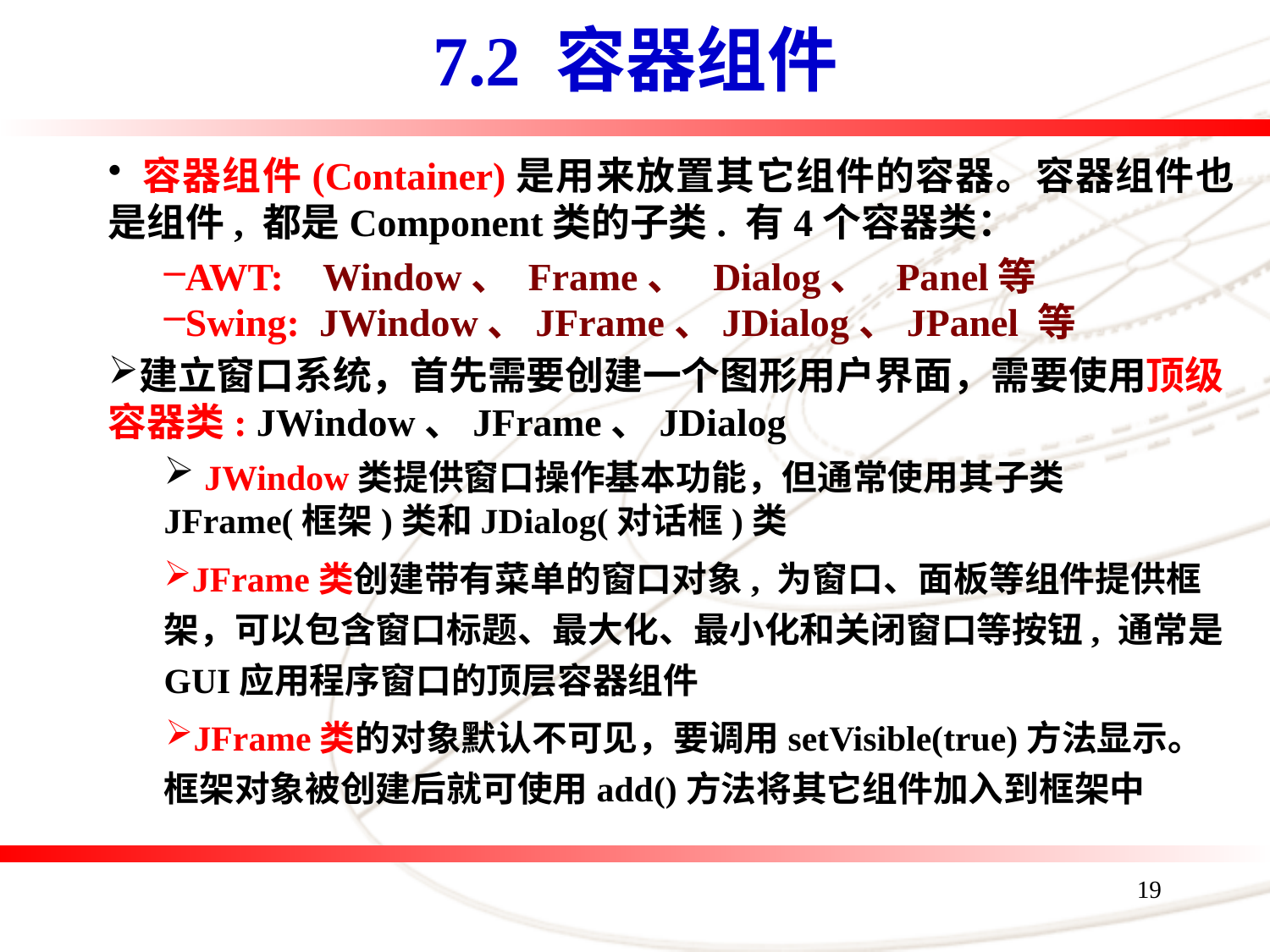

# 7.2 容器组件
 容器组件(Container)是用来放置其它组件的容器。容器组件也是组件, 都是Component类的子类. 有4个容器类：
AWT:    Window、 Frame、  Dialog、  Panel等
Swing:  JWindow、JFrame、JDialog、JPanel 等
建立窗口系统，首先需要创建一个图形用户界面，需要使用顶级容器类: JWindow、JFrame、JDialog
 JWindow类提供窗口操作基本功能，但通常使用其子类JFrame(框架)类和JDialog(对话框)类
JFrame类创建带有菜单的窗口对象, 为窗口、面板等组件提供框架，可以包含窗口标题、最大化、最小化和关闭窗口等按钮, 通常是GUI应用程序窗口的顶层容器组件
JFrame类的对象默认不可见，要调用setVisible(true)方法显示。框架对象被创建后就可使用add()方法将其它组件加入到框架中

19